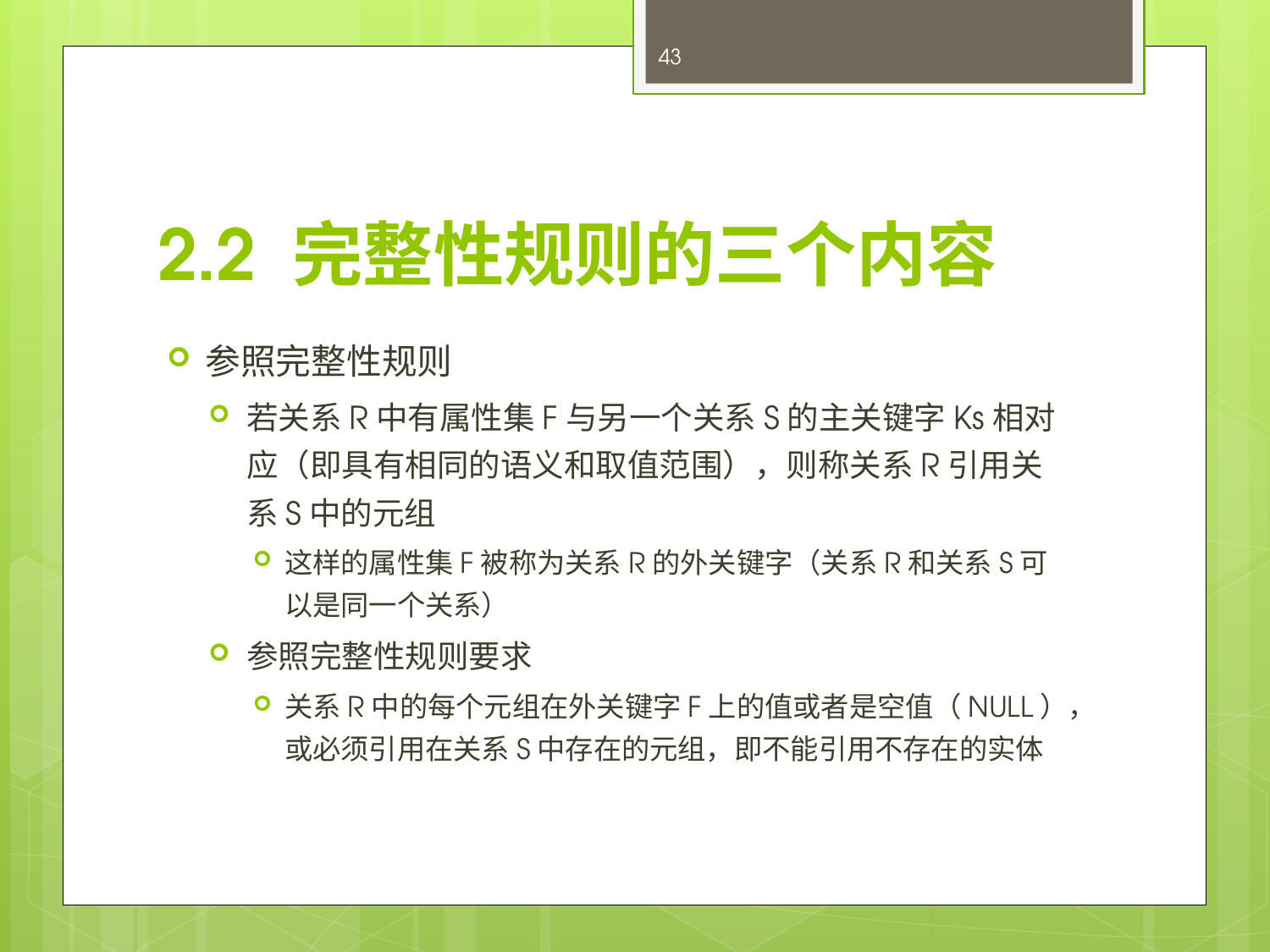

43
# 2.2 完整性规则的三个内容
参照完整性规则
若关系R中有属性集F与另一个关系S的主关键字Ks相对应（即具有相同的语义和取值范围），则称关系R引用关系S中的元组
这样的属性集F被称为关系R的外关键字（关系R和关系S可以是同一个关系）
参照完整性规则要求
关系R中的每个元组在外关键字F上的值或者是空值（NULL），或必须引用在关系S中存在的元组，即不能引用不存在的实体